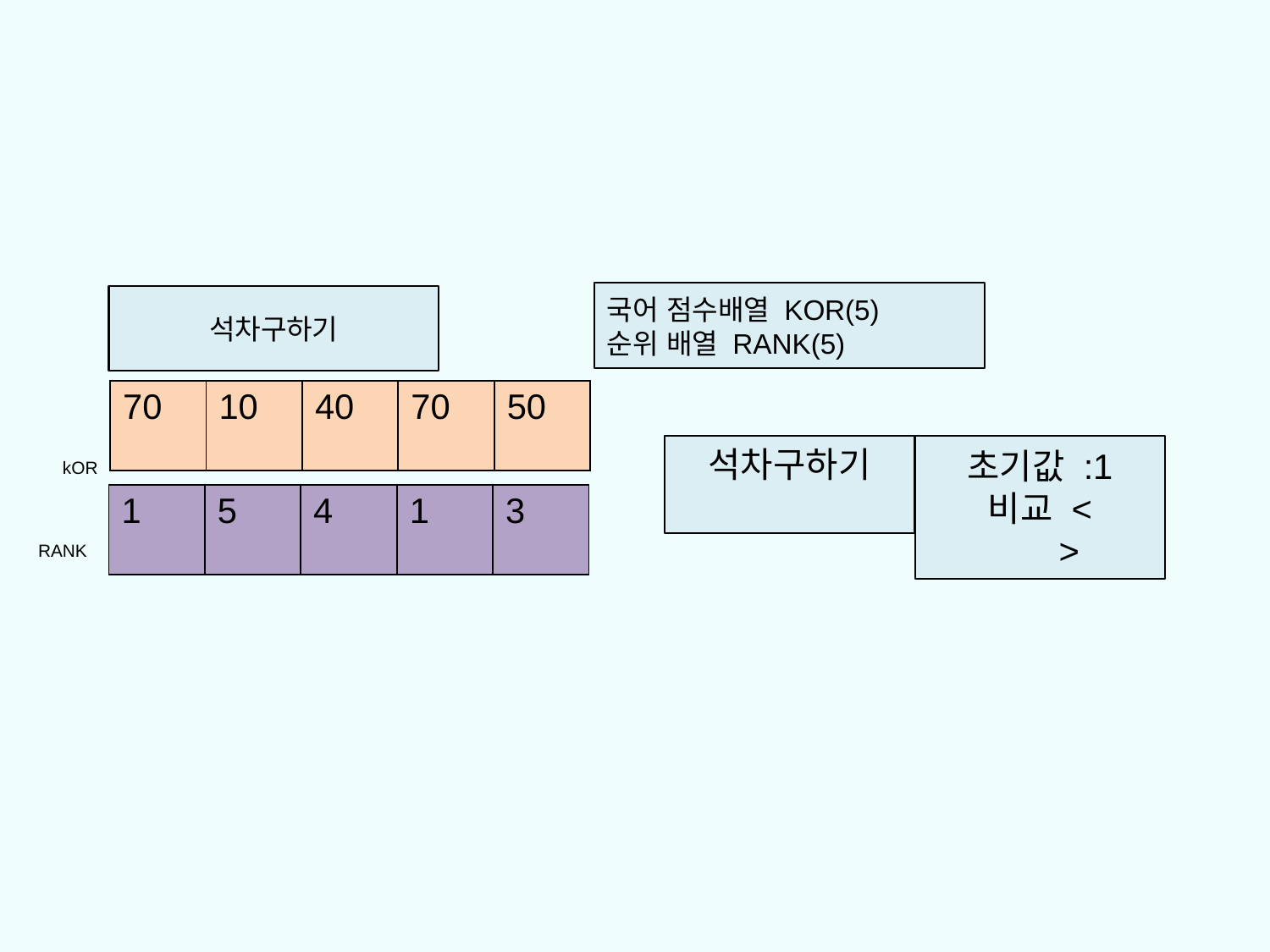

국어 점수배열 KOR(5)
순위 배열 RANK(5)
석차구하기
| 70 | 10 | 40 | 70 | 50 |
| --- | --- | --- | --- | --- |
석차구하기

초기값 :1
비교 <
      >
kOR
| 1 | 5 | 4 | 1 | 3 |
| --- | --- | --- | --- | --- |
RANK